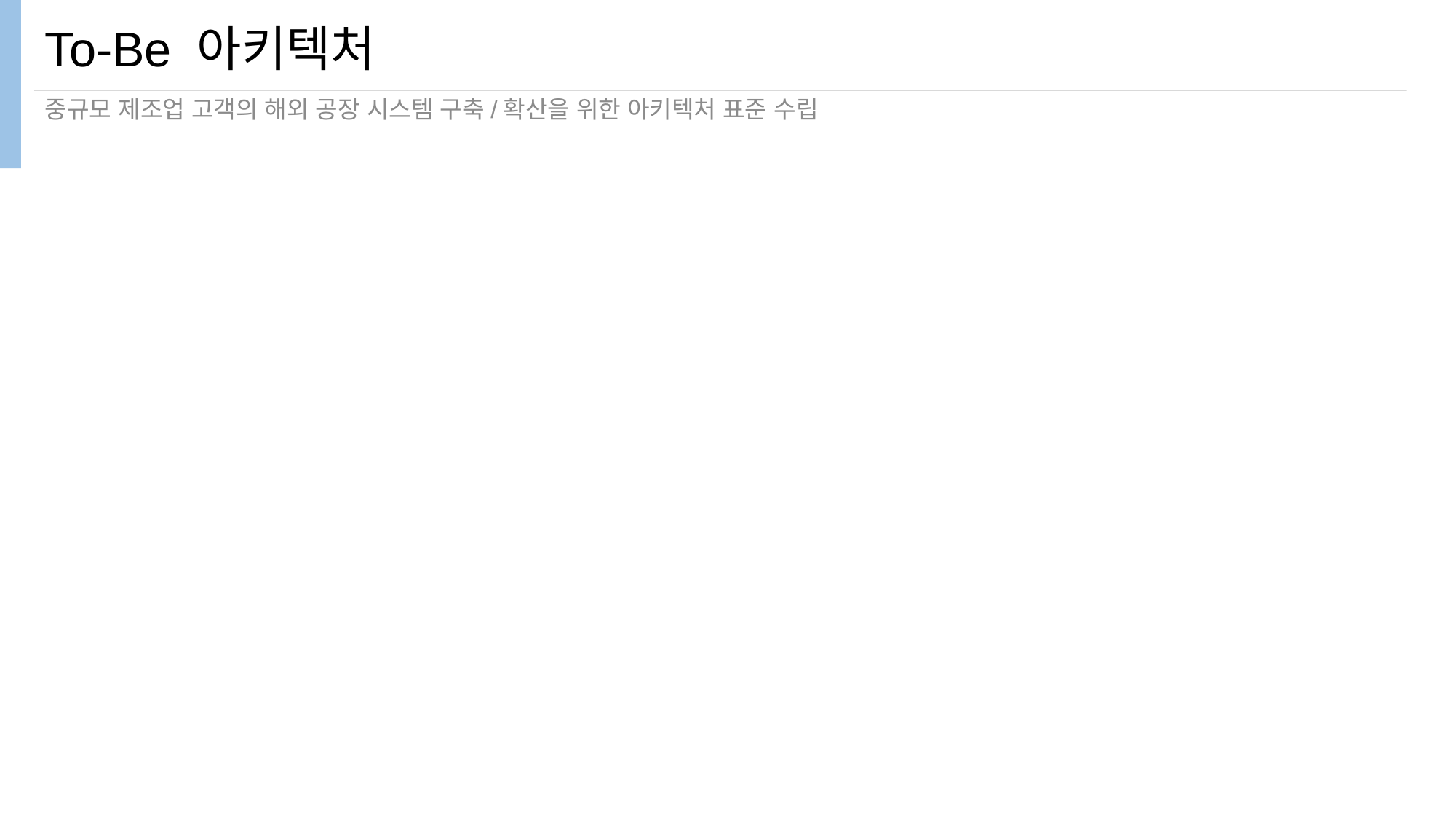

# To-Be 아키텍처
중규모 제조업 고객의 해외 공장 시스템 구축/확산을 위한 아키텍처 표준 수립